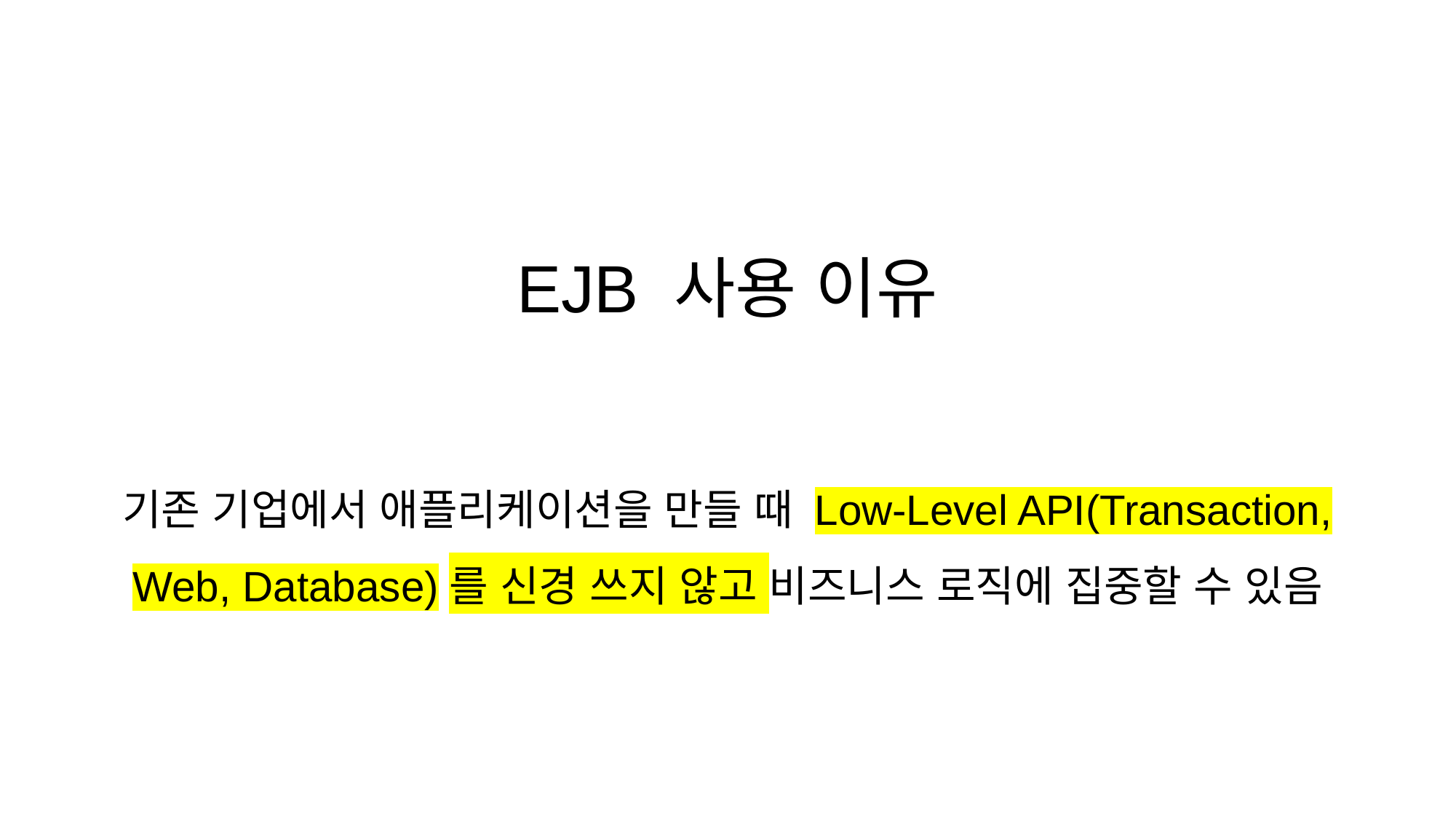

# EJB 사용 이유
기존 기업에서 애플리케이션을 만들 때 Low-Level API(Transaction, Web, Database)를 신경 쓰지 않고 비즈니스 로직에 집중할 수 있음